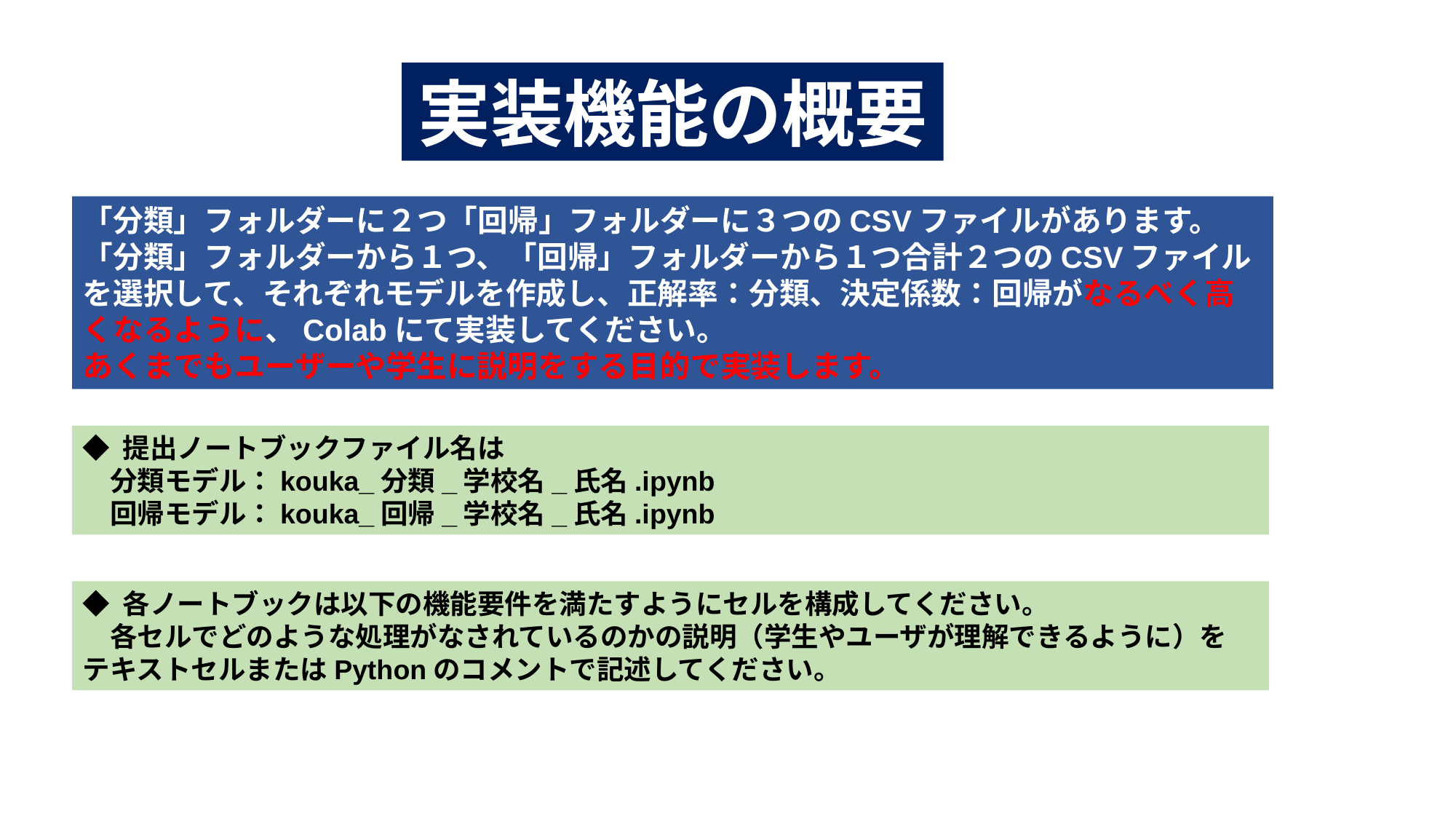

実装機能の概要
「分類」フォルダーに２つ「回帰」フォルダーに３つのCSVファイルがあります。
「分類」フォルダーから１つ、「回帰」フォルダーから１つ合計２つのCSVファイルを選択して、それぞれモデルを作成し、正解率：分類、決定係数：回帰がなるべく高くなるように、Colabにて実装してください。
あくまでもユーザーや学生に説明をする目的で実装します。
◆ 提出ノートブックファイル名は
　分類モデル：kouka_分類_学校名_氏名.ipynb
　回帰モデル：kouka_回帰_学校名_氏名.ipynb
◆ 各ノートブックは以下の機能要件を満たすようにセルを構成してください。
　各セルでどのような処理がなされているのかの説明（学生やユーザが理解できるように）を
テキストセルまたはPythonのコメントで記述してください。